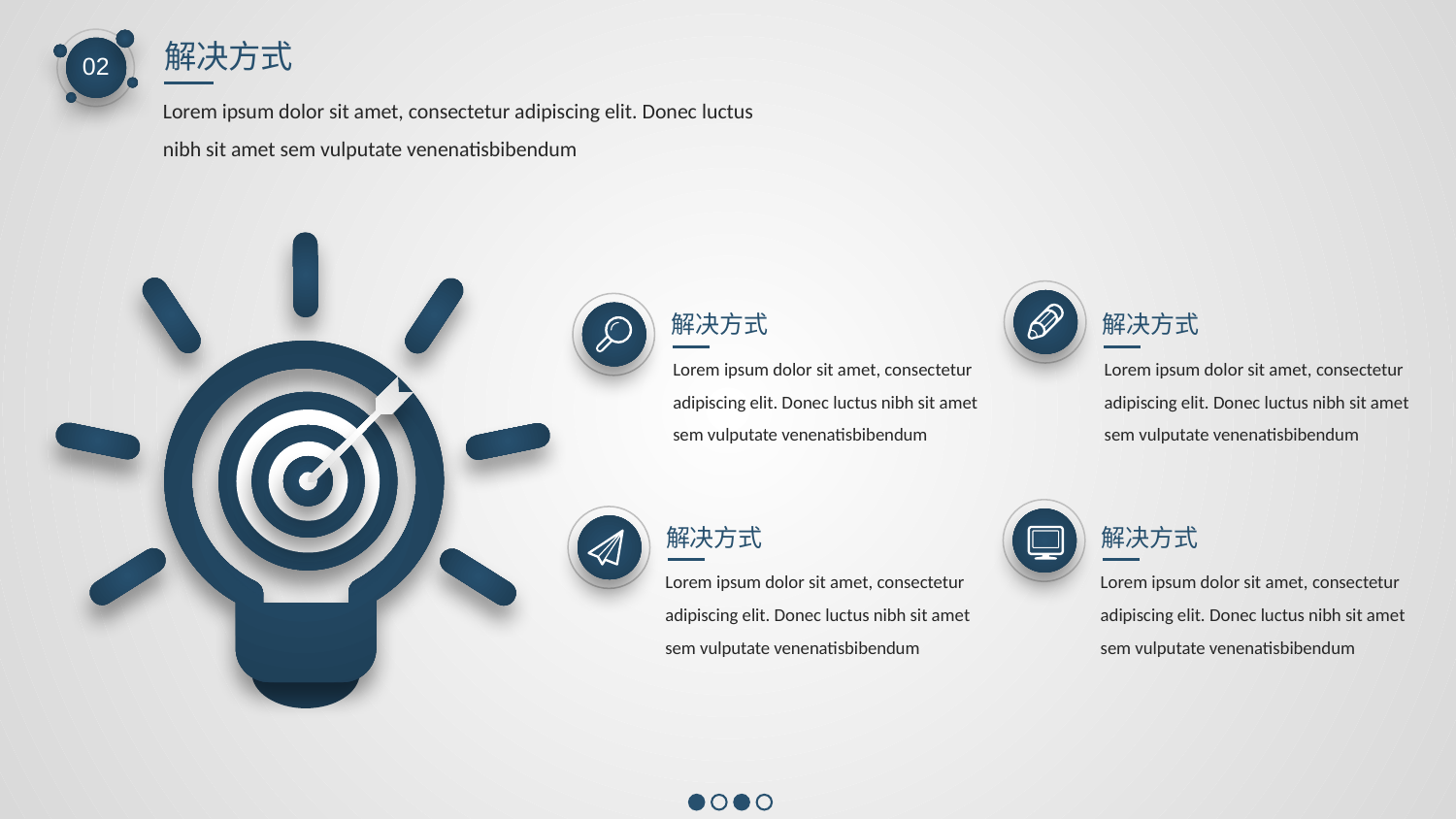

解决方式
02
Lorem ipsum dolor sit amet, consectetur adipiscing elit. Donec luctus nibh sit amet sem vulputate venenatisbibendum

解决方式
解决方式

Lorem ipsum dolor sit amet, consectetur adipiscing elit. Donec luctus nibh sit amet sem vulputate venenatisbibendum
Lorem ipsum dolor sit amet, consectetur adipiscing elit. Donec luctus nibh sit amet sem vulputate venenatisbibendum

解决方式
解决方式

Lorem ipsum dolor sit amet, consectetur adipiscing elit. Donec luctus nibh sit amet sem vulputate venenatisbibendum
Lorem ipsum dolor sit amet, consectetur adipiscing elit. Donec luctus nibh sit amet sem vulputate venenatisbibendum